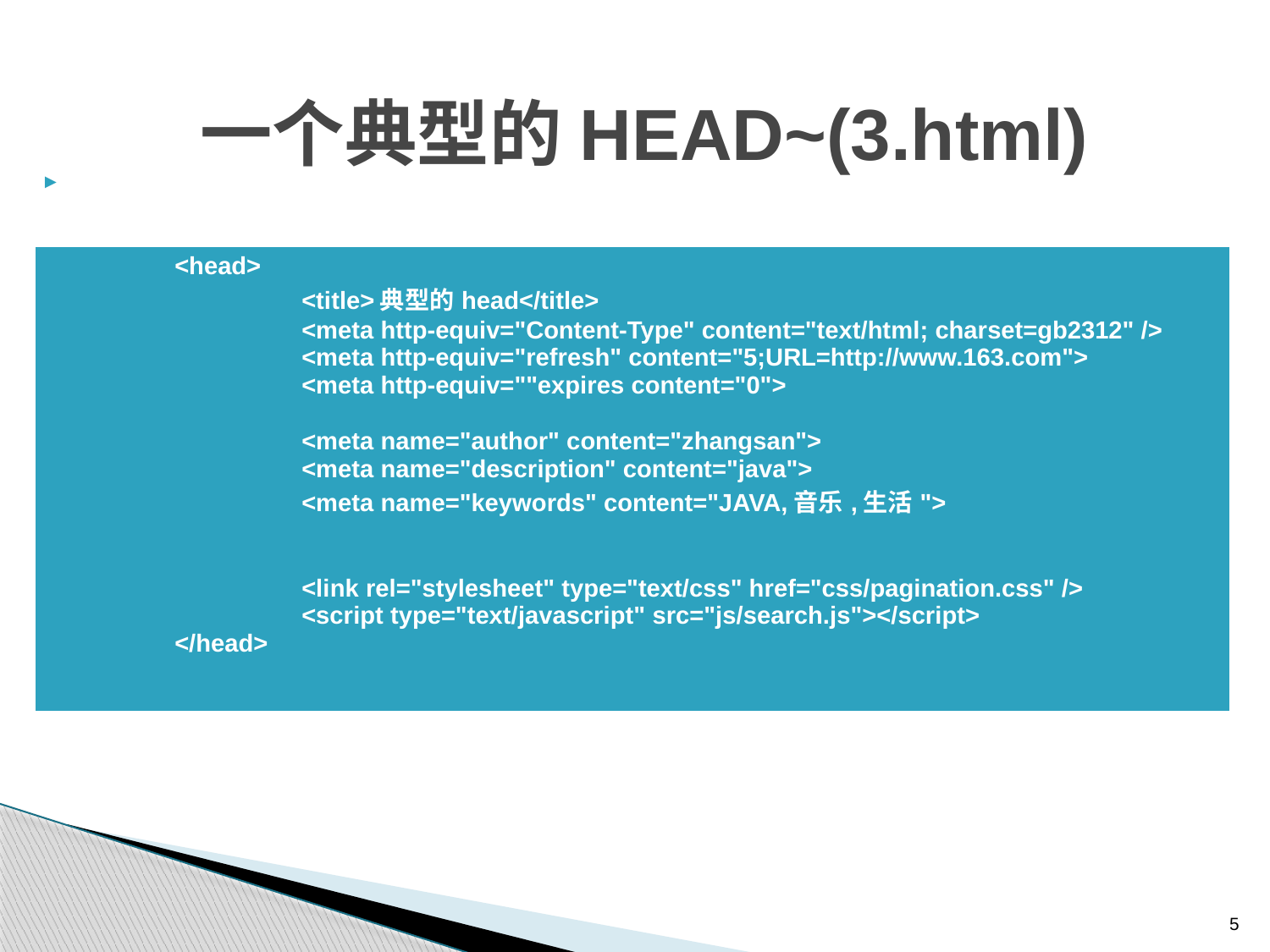

一个典型的HEAD~(3.html)

| <head> <title>典型的head</title> <meta http-equiv="Content-Type" content="text/html; charset=gb2312" /> <meta http-equiv="refresh" content="5;URL=http://www.163.com"> <meta http-equiv=""expires content="0"> <meta name="author" content="zhangsan"> <meta name="description" content="java"> <meta name="keywords" content="JAVA,音乐,生活"> <link rel="stylesheet" type="text/css" href="css/pagination.css" /> <script type="text/javascript" src="js/search.js"></script> </head> |
| --- |
5